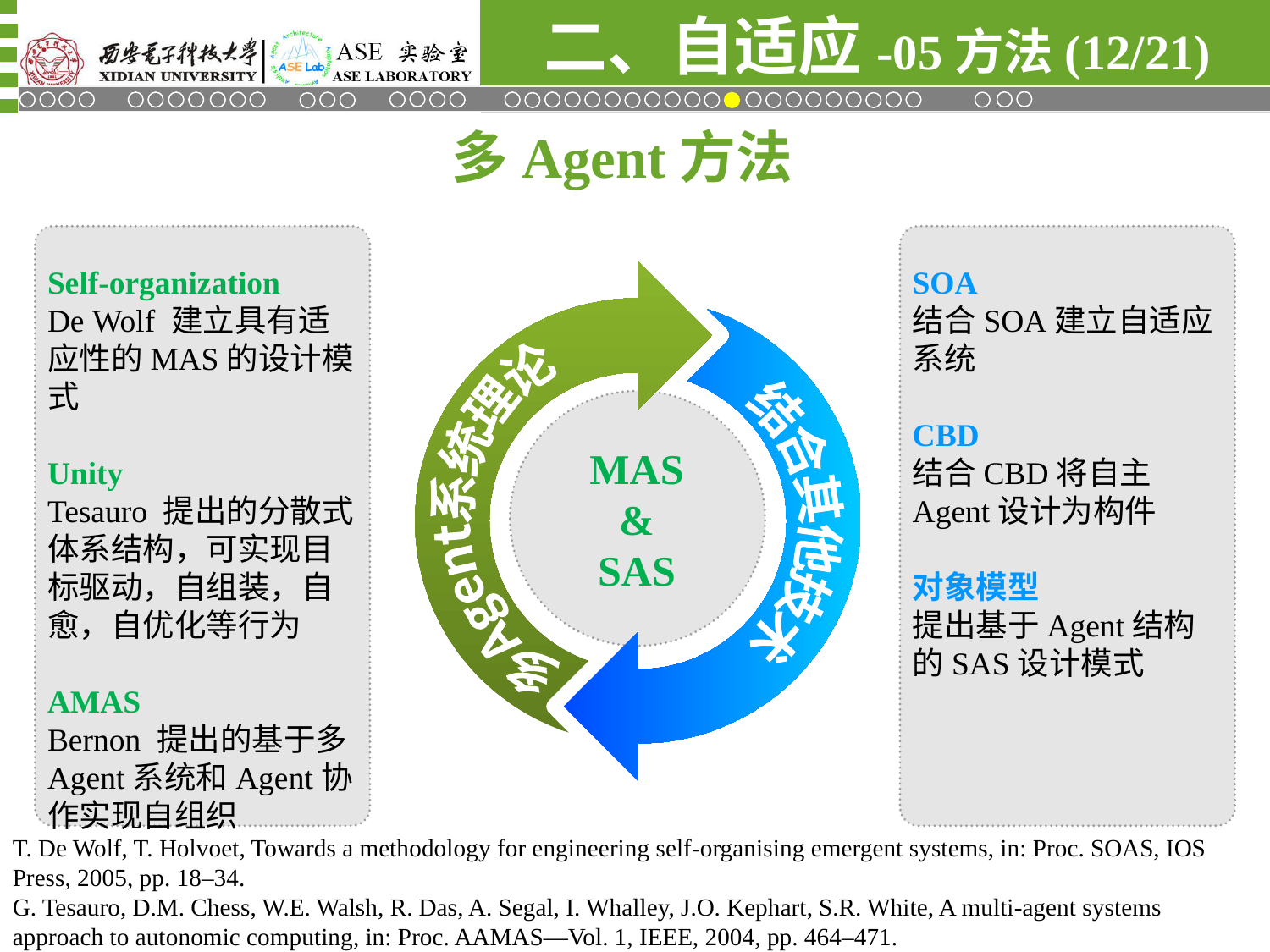

二、自适应-05方法(12/21)

多Agent方法

Self-organization
De Wolf 建立具有适应性的MAS的设计模式

Unity
Tesauro 提出的分散式体系结构，可实现目标驱动，自组装，自愈，自优化等行为

AMAS
Bernon 提出的基于多Agent系统和Agent协作实现自组织

SOA
结合SOA建立自适应系统

CBD
结合CBD将自主Agent设计为构件

对象模型
提出基于Agent结构的SAS设计模式

多Agent系统理论
结合其他技术

MAS
&
SAS
T. De Wolf, T. Holvoet, Towards a methodology for engineering self-organising emergent systems, in: Proc. SOAS, IOS Press, 2005, pp. 18–34.
G. Tesauro, D.M. Chess, W.E. Walsh, R. Das, A. Segal, I. Whalley, J.O. Kephart, S.R. White, A multi-agent systems approach to autonomic computing, in: Proc. AAMAS—Vol. 1, IEEE, 2004, pp. 464–471.
32